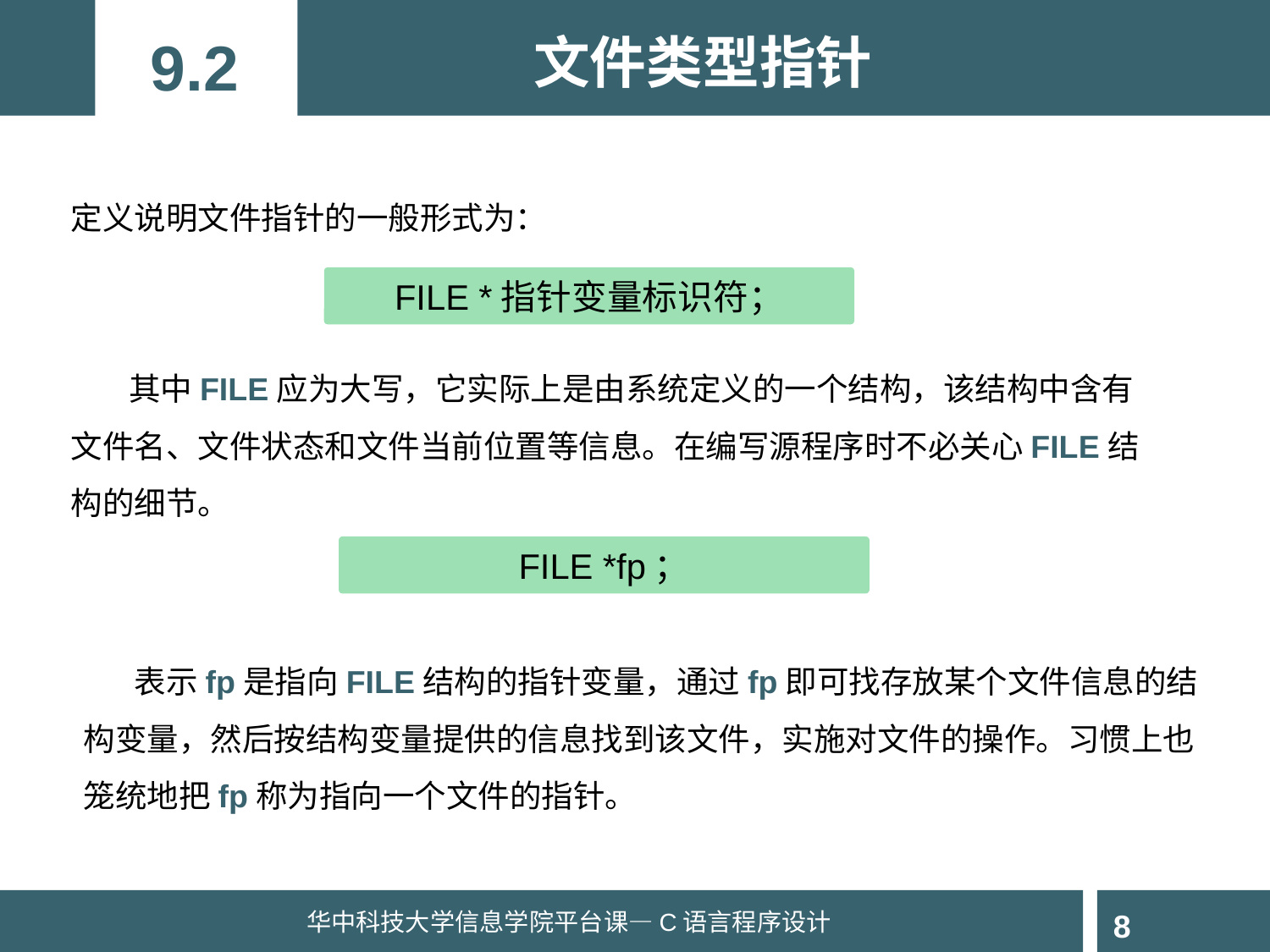

文件类型指针
9.2
定义说明文件指针的一般形式为：

       其中FILE应为大写，它实际上是由系统定义的一个结构，该结构中含有文件名、文件状态和文件当前位置等信息。在编写源程序时不必关心FILE结构的细节。
FILE *指针变量标识符；
FILE *fp；
      表示fp是指向FILE结构的指针变量，通过fp即可找存放某个文件信息的结构变量，然后按结构变量提供的信息找到该文件，实施对文件的操作。习惯上也笼统地把fp称为指向一个文件的指针。